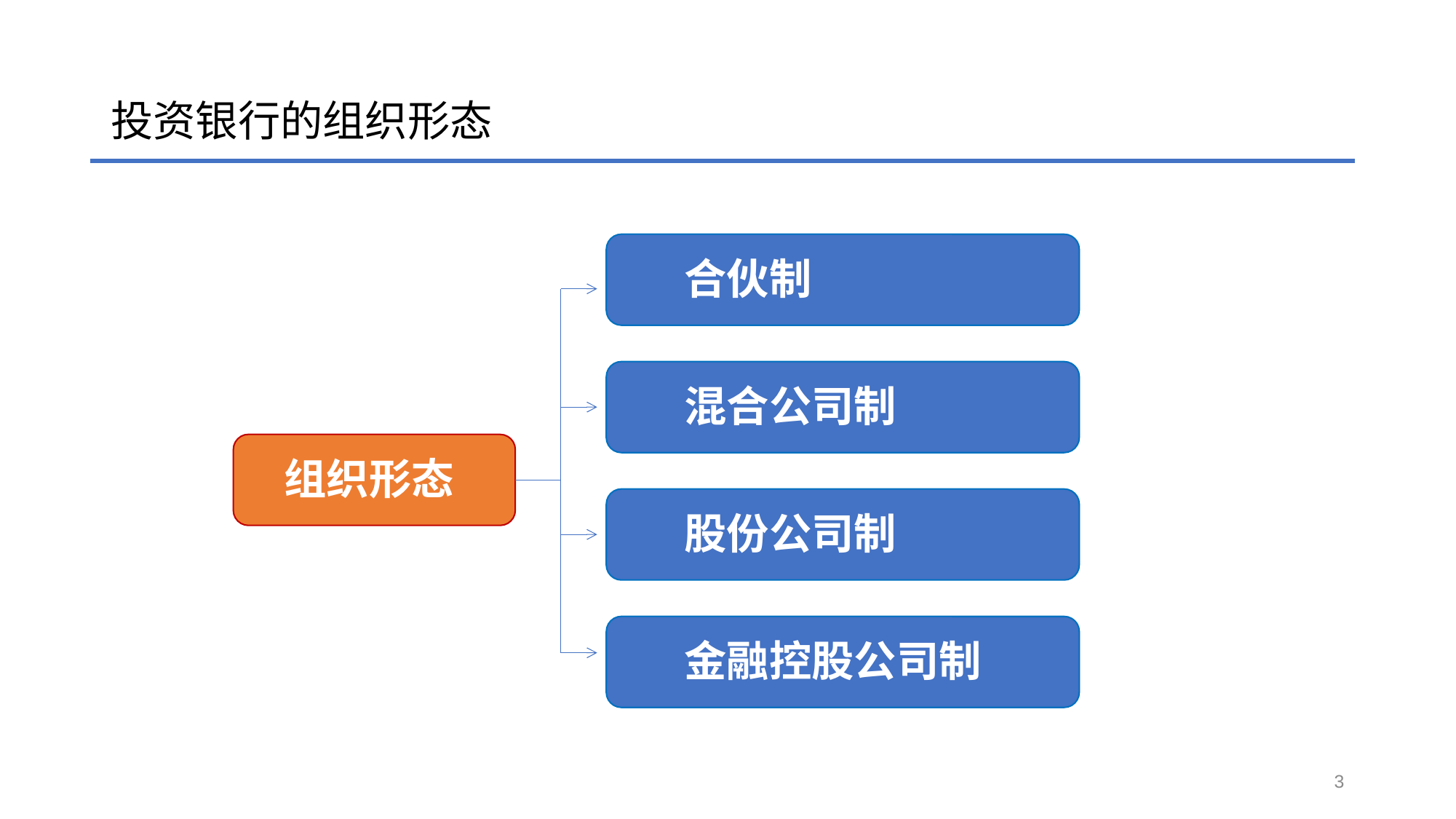

# 投资银行的组织形态

合伙制

组织形态

混合公司制

股份公司制

金融控股公司制
3